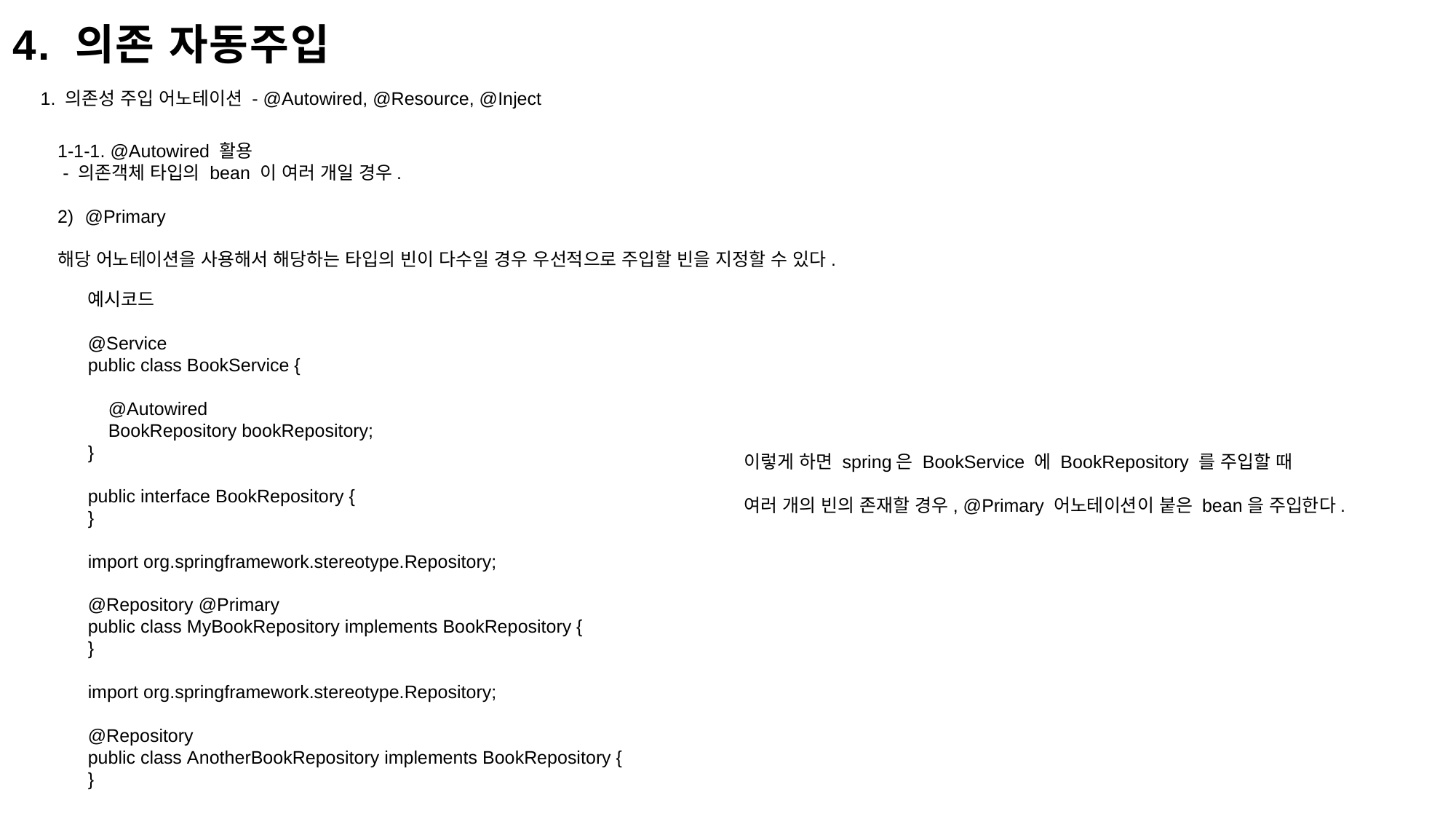

4. 의존 자동주입
1. 의존성 주입 어노테이션 - @Autowired, @Resource, @Inject
1-1-1. @Autowired 활용
 - 의존객체 타입의 bean 이 여러 개일 경우.

@Primary

해당 어노테이션을 사용해서 해당하는 타입의 빈이 다수일 경우 우선적으로 주입할 빈을 지정할 수 있다.
예시코드

@Service
public class BookService {

    @Autowired
    BookRepository bookRepository;
}

public interface BookRepository {
}

import org.springframework.stereotype.Repository;

@Repository @Primary
public class MyBookRepository implements BookRepository {
}

import org.springframework.stereotype.Repository;

@Repository
public class AnotherBookRepository implements BookRepository {
}
이렇게 하면 spring은 BookService 에 BookRepository 를 주입할 때

여러 개의 빈의 존재할 경우, @Primary 어노테이션이 붙은 bean을 주입한다.